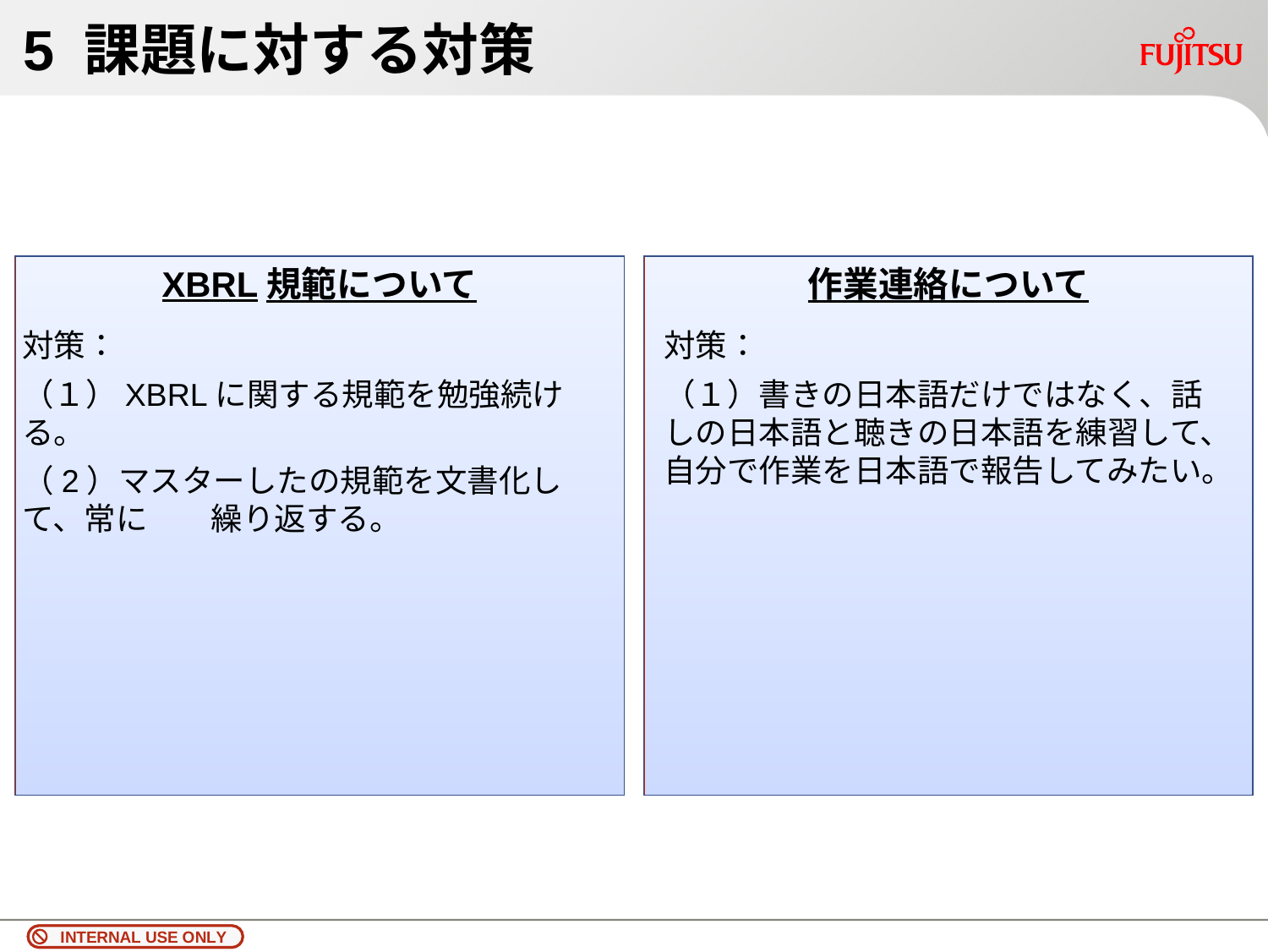

# 5 課題に対する対策

XBRL規範について
作業連絡について
対策：
（１）書きの日本語だけではなく、話しの日本語と聴きの日本語を練習して、自分で作業を日本語で報告してみたい。

対策：
（１）XBRLに関する規範を勉強続ける。
（2）マスターしたの規範を文書化して、常に　　繰り返する。